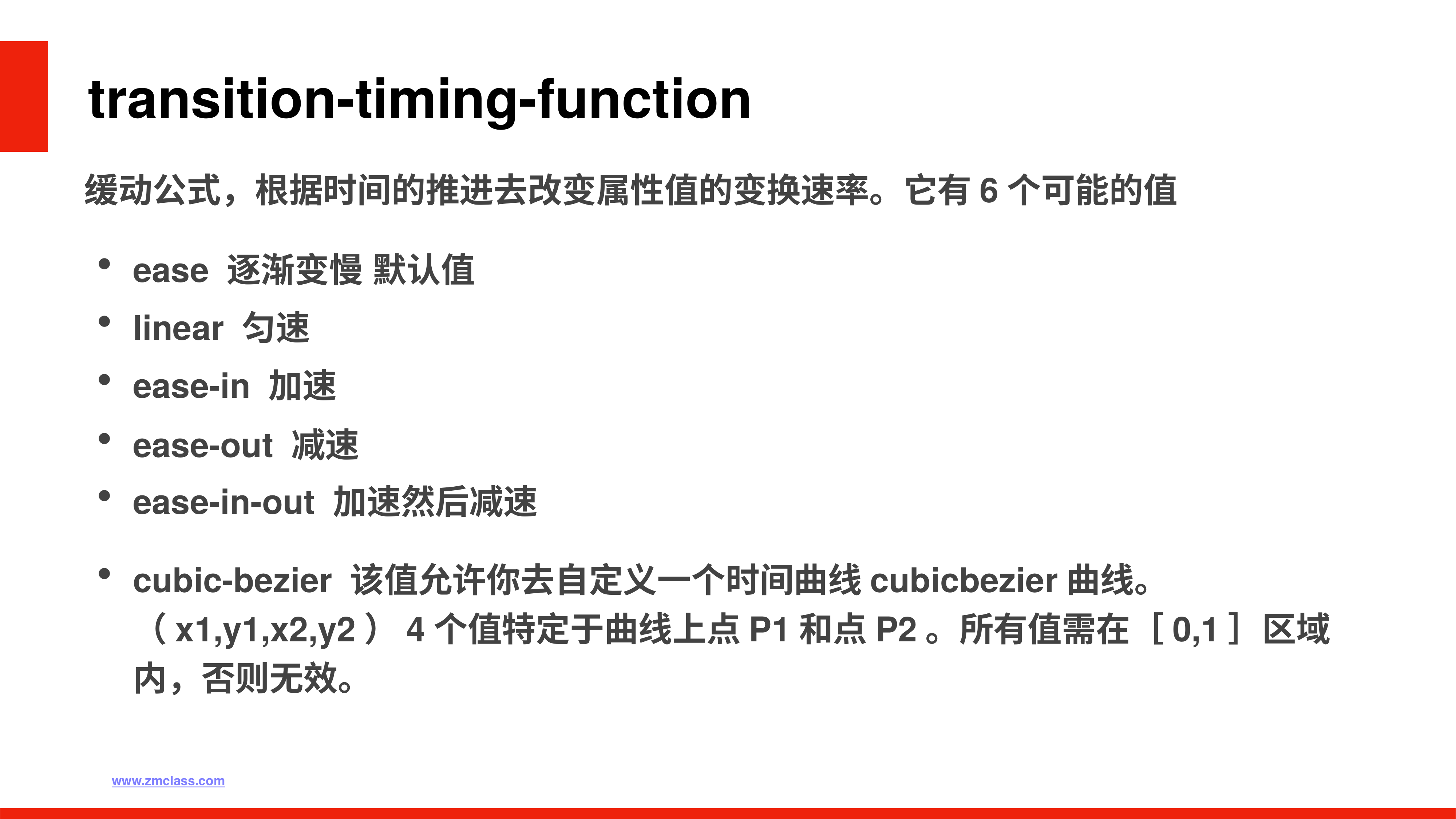

transition-timing-function
缓动公式，根据时间的推进去改变属性值的变换速率。它有6个可能的值
ease 逐渐变慢 默认值
linear 匀速
ease-in 加速
ease-out 减速
ease-in-out 加速然后减速
cubic-bezier 该值允许你去自定义一个时间曲线cubicbezier曲线。（x1,y1,x2,y2）4个值特定于曲线上点P1和点P2。所有值需在［0,1］区域内，否则无效。
追梦课堂   临汾首家专业的web前端培训机构                                                          www.zmclass.com
19